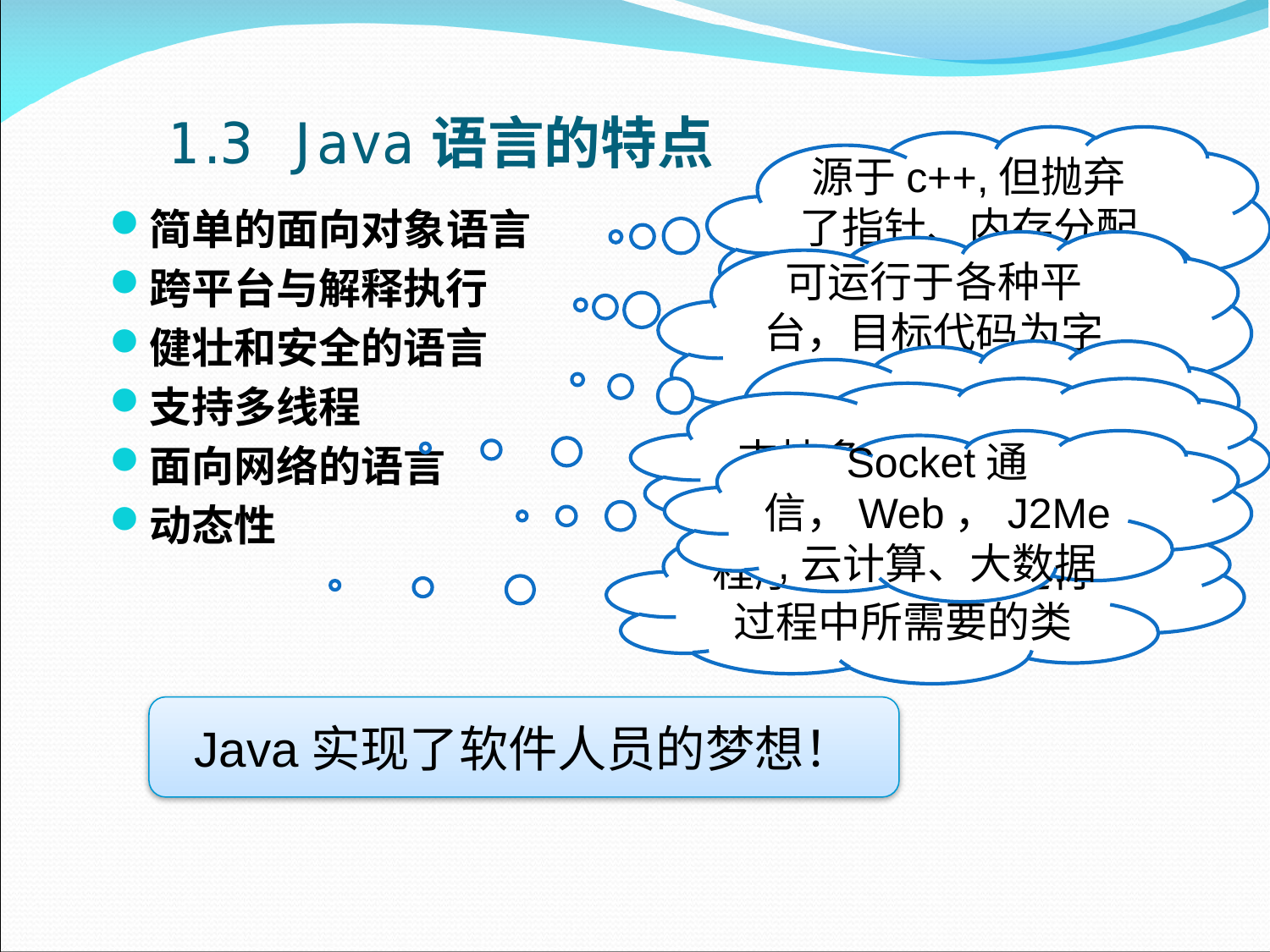

# 1.3  Java语言的特点
源于c++,但抛弃了指针、内存分配等
简单的面向对象语言
跨平台与解释执行
健壮和安全的语言
支持多线程
面向网络的语言
动态性

可运行于各种平台，目标代码为字节码，解释执行
代码加载时进行安全检查
支持多任务并发执行
Socket通信，Web，J2Me,云计算、大数据
程序动态地装入运行过程中所需要的类
Java实现了软件人员的梦想！